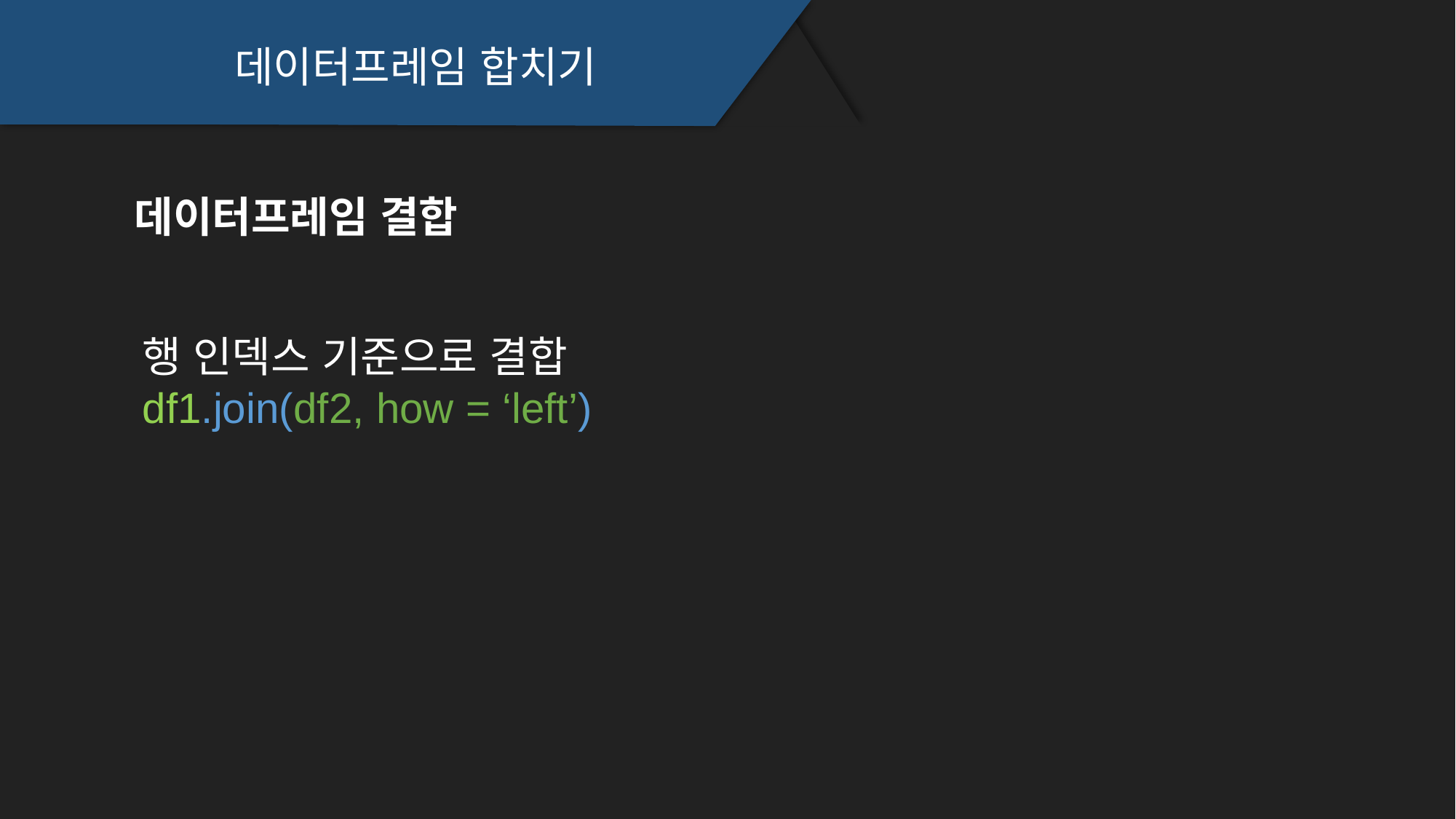

데이터프레임 합치기
데이터프레임 결합
행 인덱스 기준으로 결합
df1.join(df2, how = ‘left’)